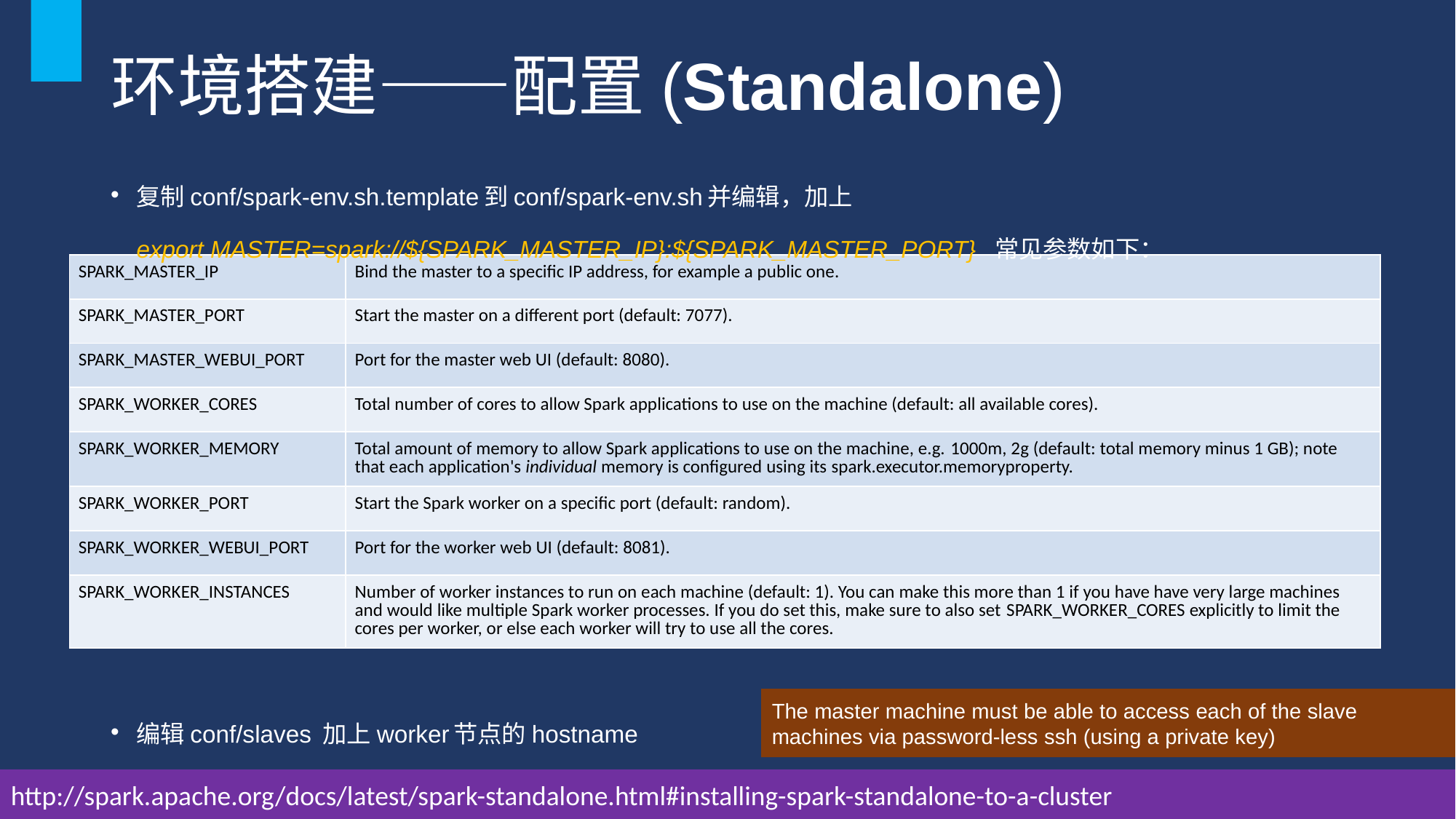

# 环境搭建——配置(Standalone)
复制conf/spark-env.sh.template到conf/spark-env.sh并编辑，加上
export MASTER=spark://${SPARK_MASTER_IP}:${SPARK_MASTER_PORT}  常见参数如下：

编辑conf/slaves 加上worker节点的hostname
| SPARK\_MASTER\_IP | Bind the master to a specific IP address, for example a public one. |
| --- | --- |
| SPARK\_MASTER\_PORT | Start the master on a different port (default: 7077). |
| SPARK\_MASTER\_WEBUI\_PORT | Port for the master web UI (default: 8080). |
| SPARK\_WORKER\_CORES | Total number of cores to allow Spark applications to use on the machine (default: all available cores). |
| SPARK\_WORKER\_MEMORY | Total amount of memory to allow Spark applications to use on the machine, e.g. 1000m, 2g (default: total memory minus 1 GB); note that each application's individual memory is configured using its spark.executor.memoryproperty. |
| SPARK\_WORKER\_PORT | Start the Spark worker on a specific port (default: random). |
| SPARK\_WORKER\_WEBUI\_PORT | Port for the worker web UI (default: 8081). |
| SPARK\_WORKER\_INSTANCES | Number of worker instances to run on each machine (default: 1). You can make this more than 1 if you have have very large machines and would like multiple Spark worker processes. If you do set this, make sure to also set SPARK\_WORKER\_CORES explicitly to limit the cores per worker, or else each worker will try to use all the cores. |
The master machine must be able to access each of the slave machines via password-less ssh (using a private key)
http://spark.apache.org/docs/latest/spark-standalone.html#installing-spark-standalone-to-a-cluster